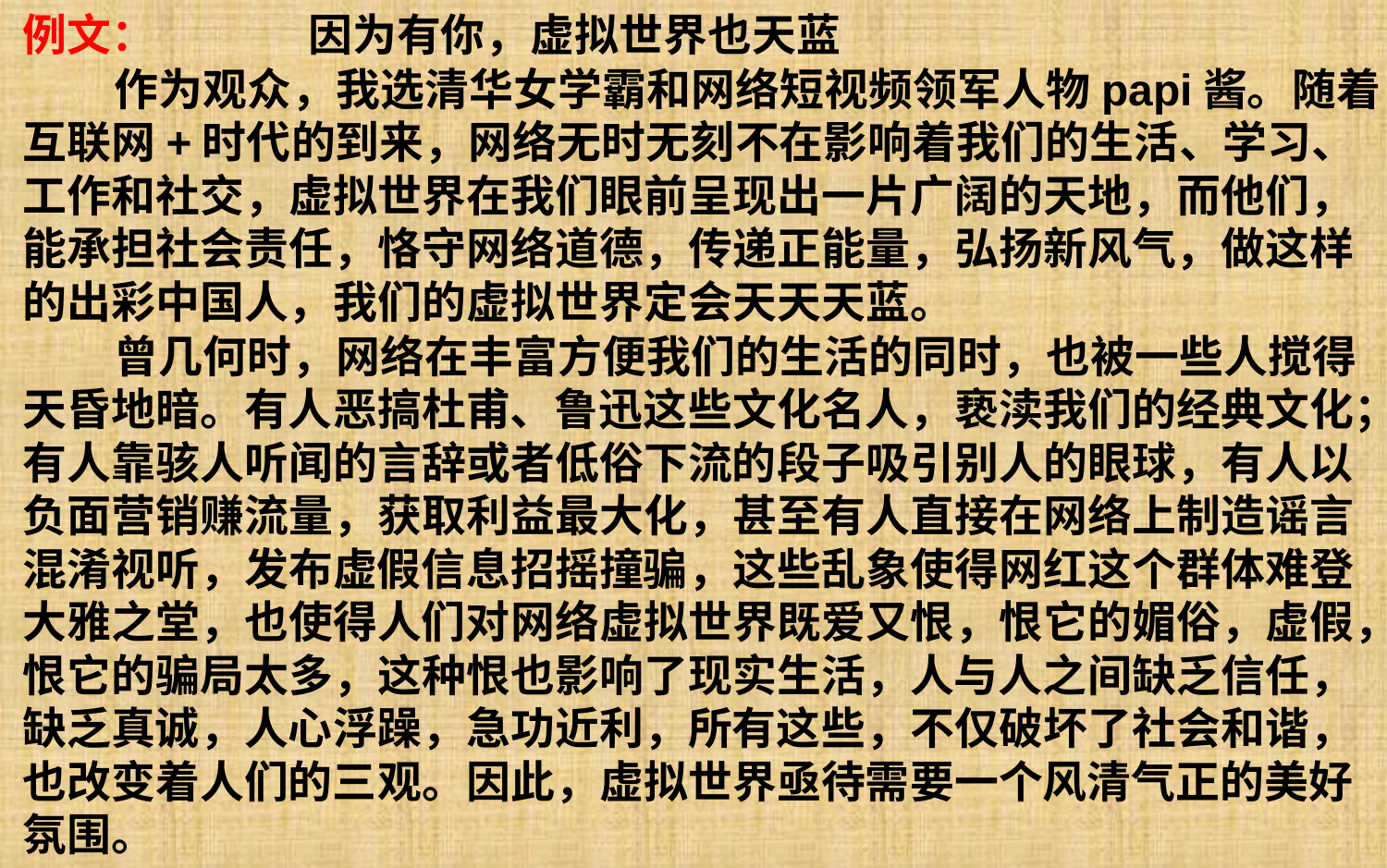

例文：               因为有你，虚拟世界也天蓝
        作为观众，我选清华女学霸和网络短视频领军人物papi酱。随着互联网+时代的到来，网络无时无刻不在影响着我们的生活、学习、工作和社交，虚拟世界在我们眼前呈现出一片广阔的天地，而他们，能承担社会责任，恪守网络道德，传递正能量，弘扬新风气，做这样的出彩中国人，我们的虚拟世界定会天天天蓝。
        曾几何时，网络在丰富方便我们的生活的同时，也被一些人搅得天昏地暗。有人恶搞杜甫、鲁迅这些文化名人，亵渎我们的经典文化；有人靠骇人听闻的言辞或者低俗下流的段子吸引别人的眼球，有人以负面营销赚流量，获取利益最大化，甚至有人直接在网络上制造谣言混淆视听，发布虚假信息招摇撞骗，这些乱象使得网红这个群体难登大雅之堂，也使得人们对网络虚拟世界既爱又恨，恨它的媚俗，虚假，恨它的骗局太多，这种恨也影响了现实生活，人与人之间缺乏信任，缺乏真诚，人心浮躁，急功近利，所有这些，不仅破坏了社会和谐，也改变着人们的三观。因此，虚拟世界亟待需要一个风清气正的美好氛围。